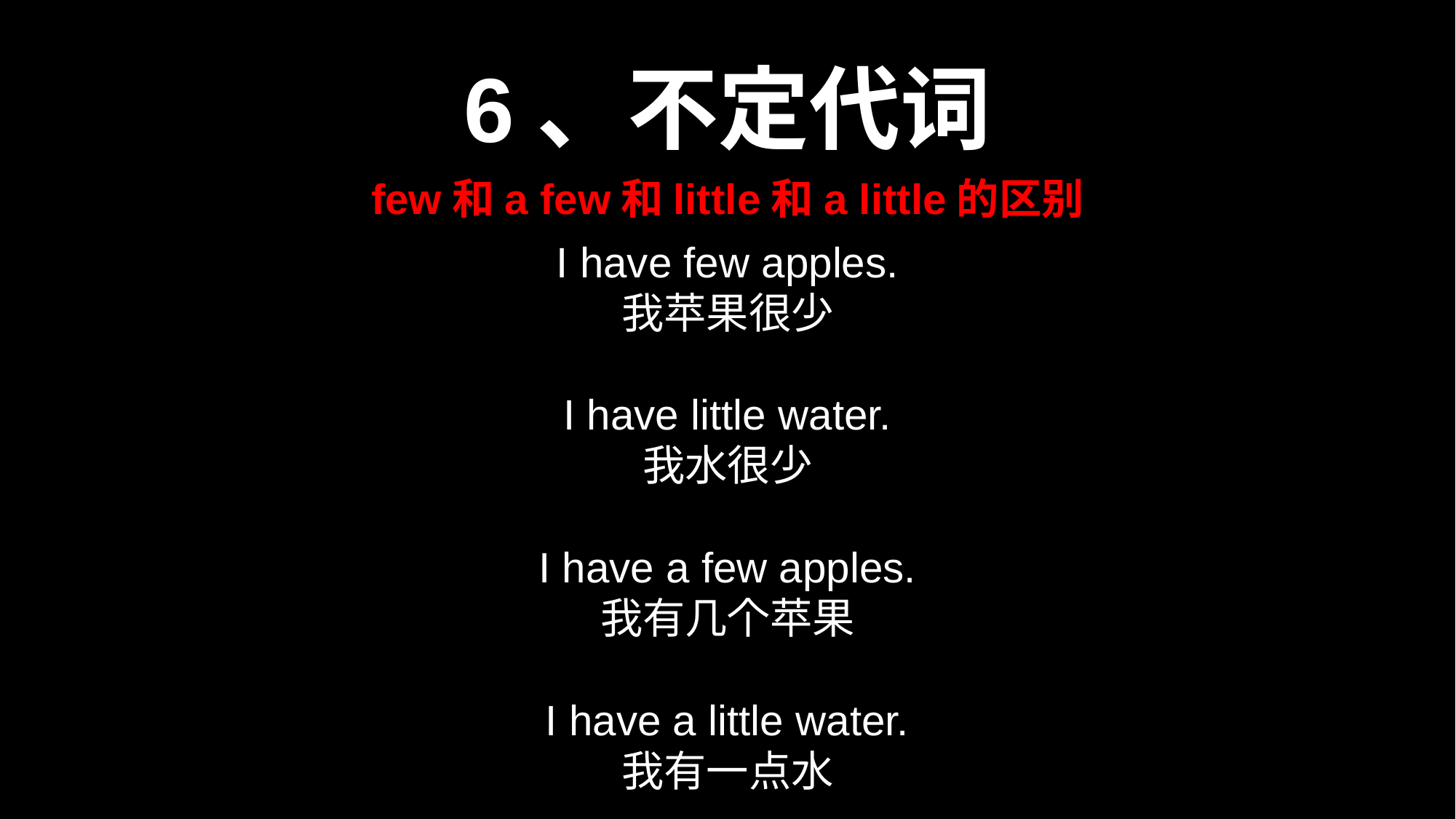

6、不定代词
few和a few和little和a little的区别
I have few apples.
我苹果很少

I have little water.
我水很少

I have a few apples.
我有几个苹果

I have a little water.
我有一点水